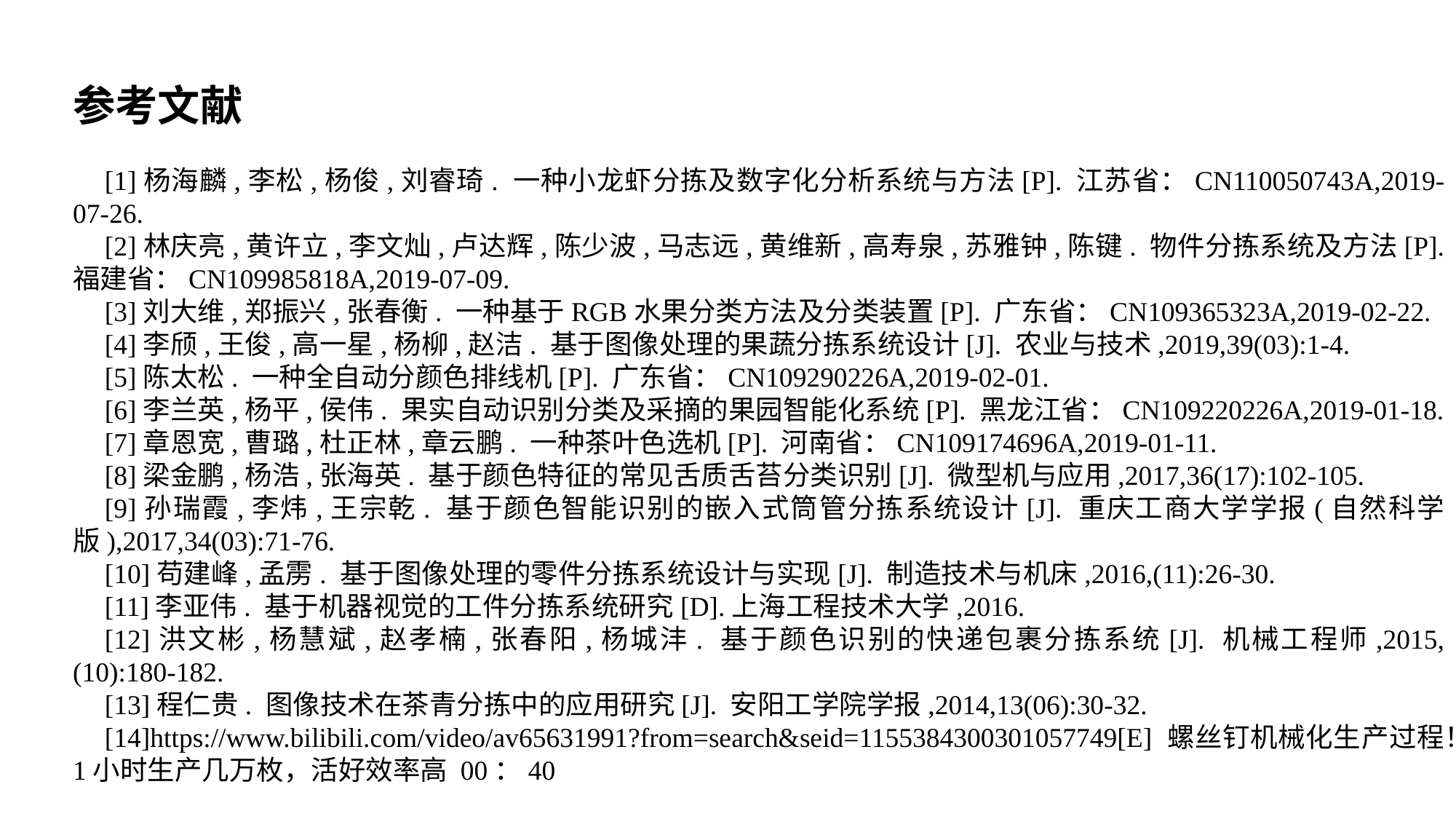

参考文献
[1]杨海麟,李松,杨俊,刘睿琦. 一种小龙虾分拣及数字化分析系统与方法[P]. 江苏省：CN110050743A,2019-07-26.
[2]林庆亮,黄许立,李文灿,卢达辉,陈少波,马志远,黄维新,高寿泉,苏雅钟,陈键. 物件分拣系统及方法[P]. 福建省：CN109985818A,2019-07-09.
[3]刘大维,郑振兴,张春衡. 一种基于RGB水果分类方法及分类装置[P]. 广东省：CN109365323A,2019-02-22.
[4]李颀,王俊,高一星,杨柳,赵洁. 基于图像处理的果蔬分拣系统设计[J]. 农业与技术,2019,39(03):1-4.
[5]陈太松. 一种全自动分颜色排线机[P]. 广东省：CN109290226A,2019-02-01.
[6]李兰英,杨平,侯伟. 果实自动识别分类及采摘的果园智能化系统[P]. 黑龙江省：CN109220226A,2019-01-18.
[7]章恩宽,曹璐,杜正林,章云鹏. 一种茶叶色选机[P]. 河南省：CN109174696A,2019-01-11.
[8]梁金鹏,杨浩,张海英. 基于颜色特征的常见舌质舌苔分类识别[J]. 微型机与应用,2017,36(17):102-105.
[9]孙瑞霞,李炜,王宗乾. 基于颜色智能识别的嵌入式筒管分拣系统设计[J]. 重庆工商大学学报(自然科学版),2017,34(03):71-76.
[10]苟建峰,孟雳. 基于图像处理的零件分拣系统设计与实现[J]. 制造技术与机床,2016,(11):26-30.
[11]李亚伟. 基于机器视觉的工件分拣系统研究[D].上海工程技术大学,2016.
[12]洪文彬,杨慧斌,赵孝楠,张春阳,杨城沣. 基于颜色识别的快递包裹分拣系统[J]. 机械工程师,2015,(10):180-182.
[13]程仁贵. 图像技术在茶青分拣中的应用研究[J]. 安阳工学院学报,2014,13(06):30-32.
[14]https://www.bilibili.com/video/av65631991?from=search&seid=1155384300301057749[E] 螺丝钉机械化生产过程！1小时生产几万枚，活好效率高 00：40